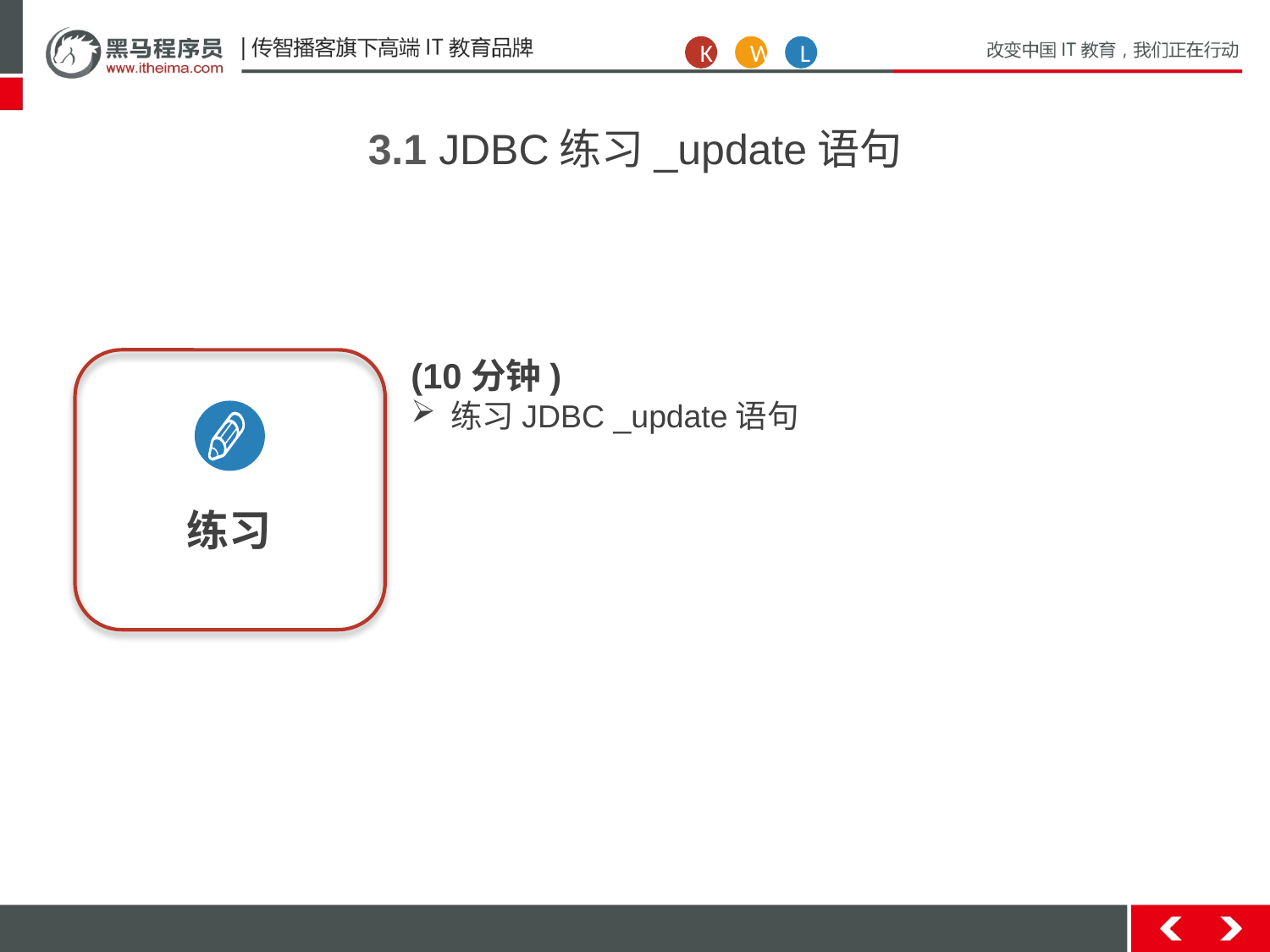

K
W
L
3.1 JDBC练习_update语句

(10分钟)
练习JDBC _update语句

练习